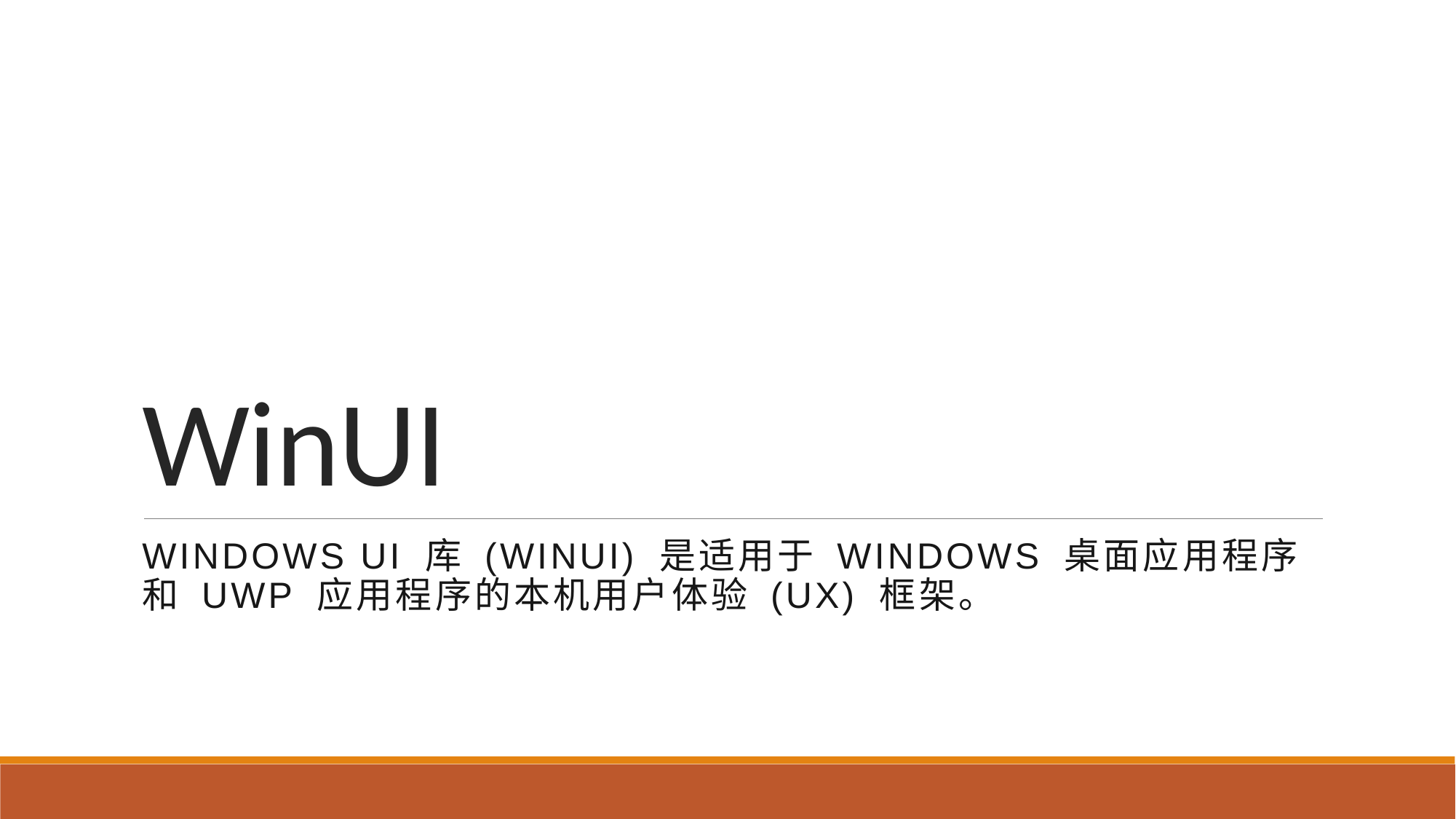

# WinUI
Windows UI 库 (WinUI) 是适用于 Windows 桌面应用程序和 UWP 应用程序的本机用户体验 (UX) 框架。